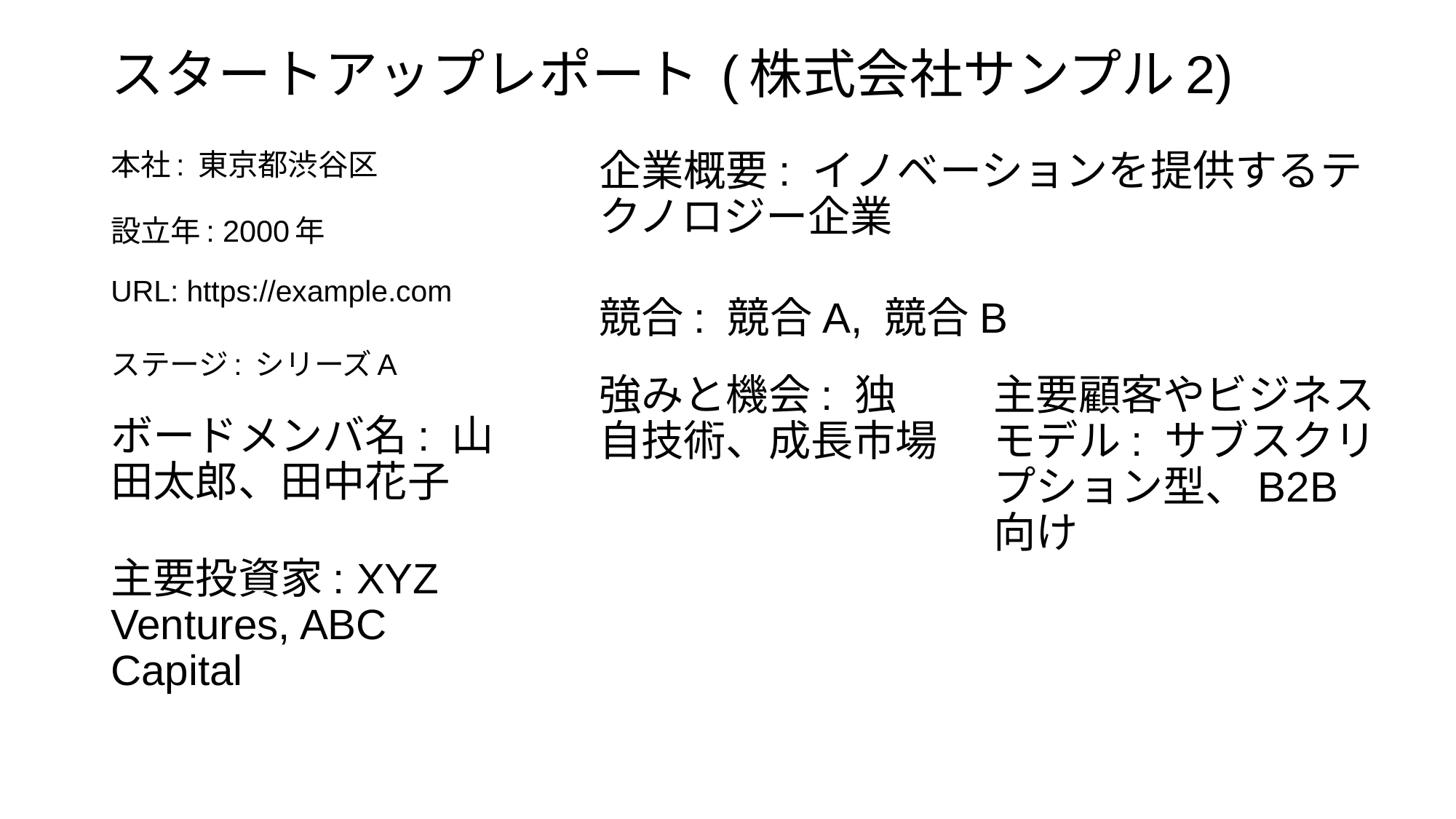

# スタートアップレポート (株式会社サンプル2)
本社: 東京都渋谷区
企業概要: イノベーションを提供するテクノロジー企業
設立年: 2000年
URL: https://example.com
競合: 競合A, 競合B
ステージ: シリーズA
強みと機会: 独自技術、成長市場
主要顧客やビジネスモデル: サブスクリプション型、B2B向け
ボードメンバ名: 山田太郎、田中花子
主要投資家: XYZ Ventures, ABC Capital